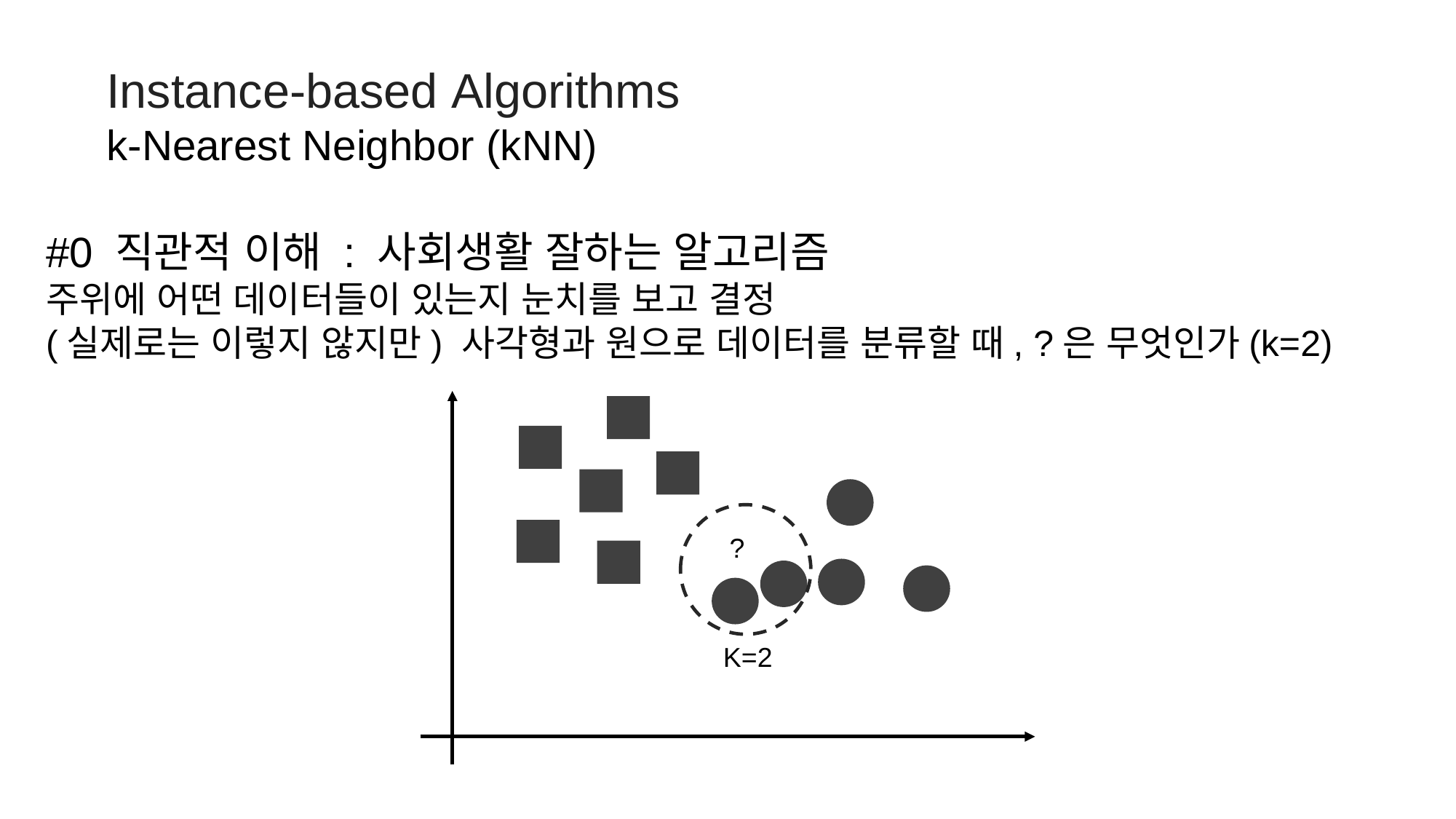

Instance-based Algorithms
k-Nearest Neighbor (kNN)
#0 직관적 이해 : 사회생활 잘하는 알고리즘
주위에 어떤 데이터들이 있는지 눈치를 보고 결정
(실제로는 이렇지 않지만) 사각형과 원으로 데이터를 분류할 때, ?은 무엇인가(k=2)

?

K=2